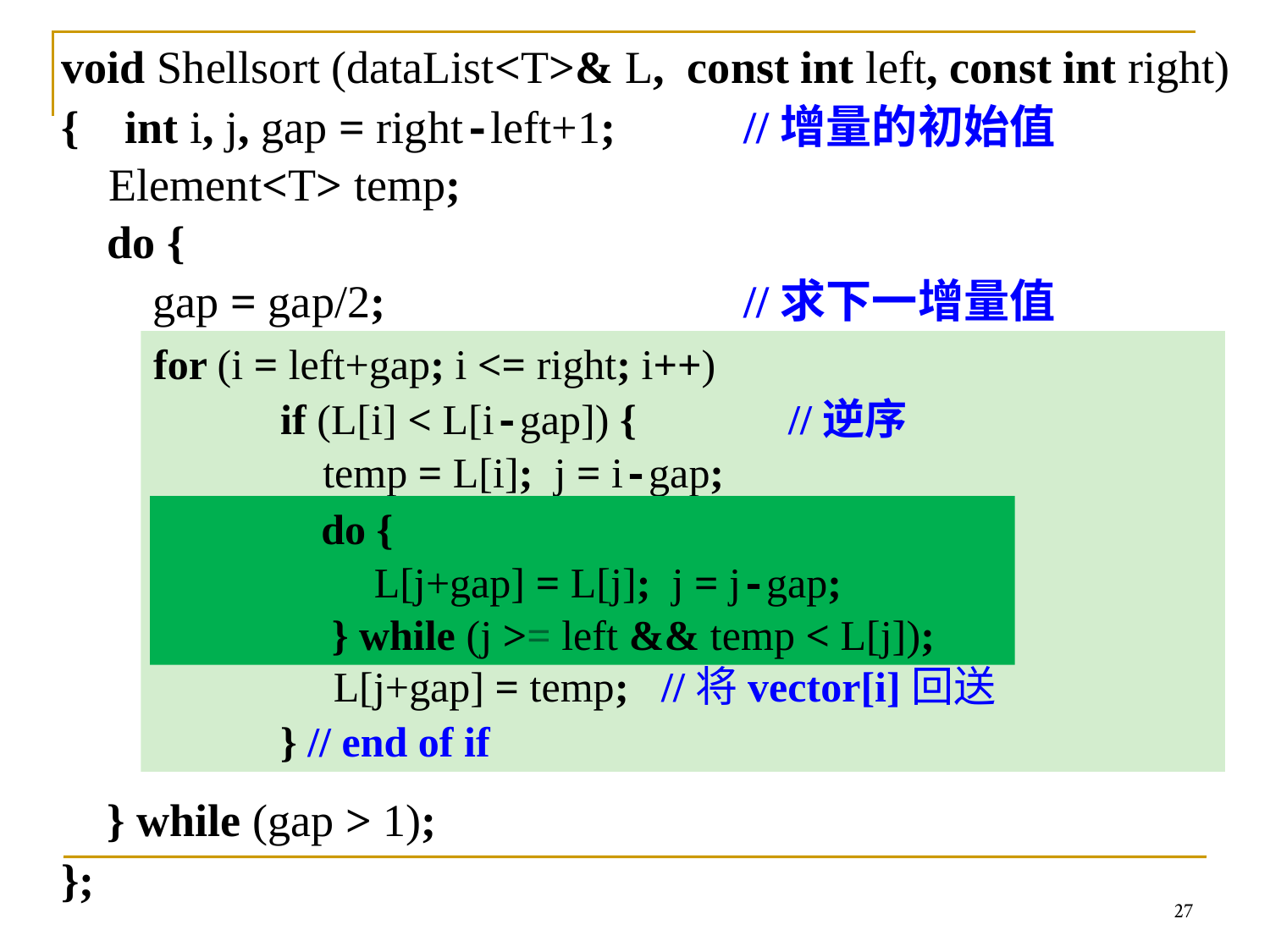

void Shellsort (dataList<T>& L,  const int left, const int right)
{    int i, j, gap = right-left+1;		//增量的初始值
	Element<T> temp;
    do {
        gap = gap/2;			//求下一增量值

    } while (gap > 1);
};
for (i = left+gap; i <= right; i++)
            if (L[i] < L[i-gap]) {		//逆序
                temp = L[i];  j = i-gap;
                do {
                    L[j+gap] = L[j];  j = j-gap;
                } while (j >= left && temp < L[j]);
 	     L[j+gap] = temp;	//将vector[i]回送
            } // end of if
	   do {
                    L[j+gap] = L[j];  j = j-gap;
                } while (j >= left && temp < L[j]);
27